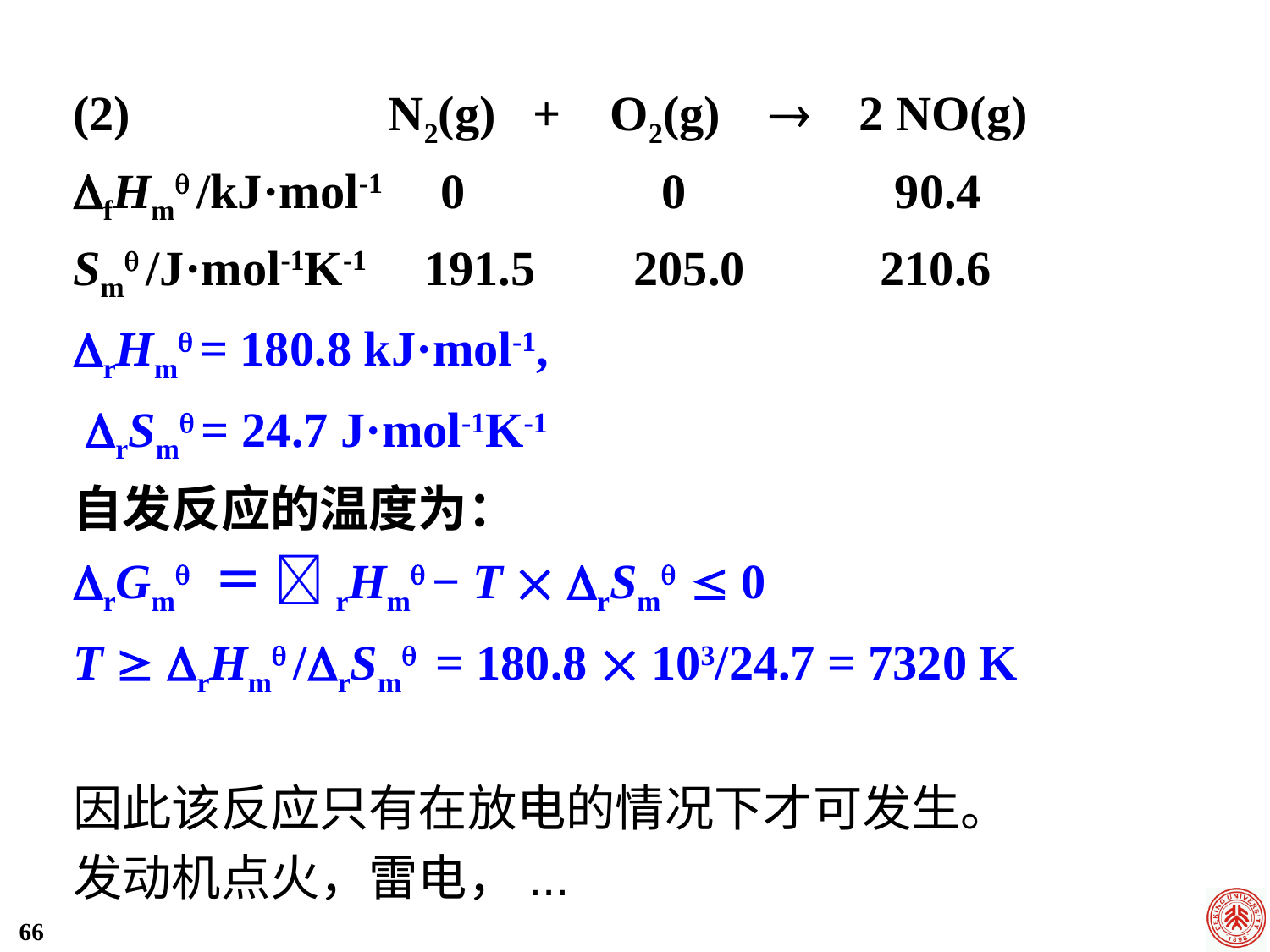

(2)                     N2(g)   +    O2(g)    →    2 NO(g)
ΔfHmθ /kJ·mol-1        0                0                 90.4
Smθ /J·mol-1K-1        191.5        205.0           210.6
ΔrHmθ = 180.8 kJ·mol-1,
 ΔrSmθ = 24.7 J·mol-1K-1
自发反应的温度为：
ΔrGmθ ＝ ΔrHmθ − T × ΔrSmθ  ≤ 0
T ≥ ΔrHmθ /ΔrSmθ  = 180.8 × 103/24.7 = 7320 K

因此该反应只有在放电的情况下才可发生。
发动机点火，雷电，...
66